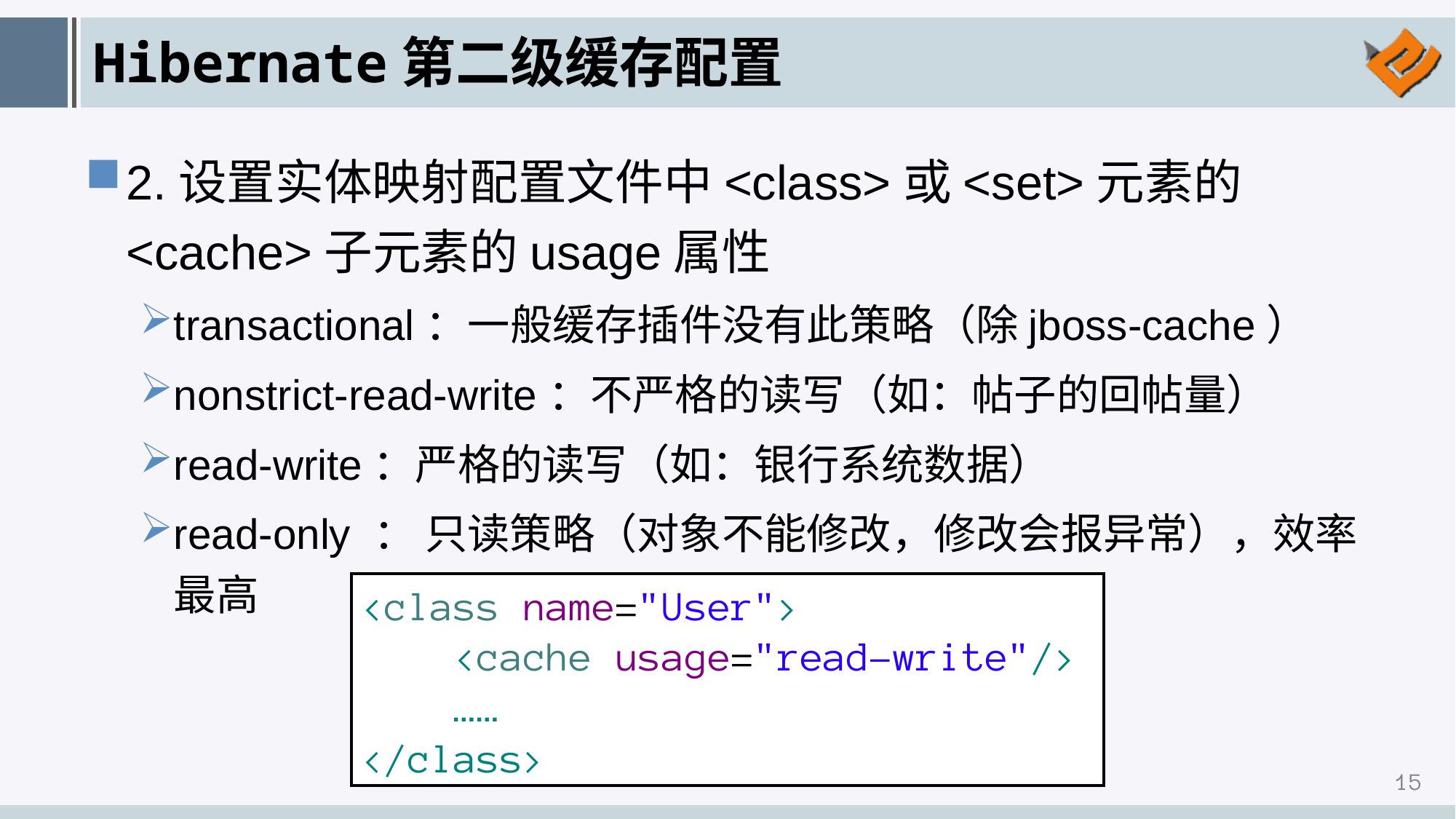

# Hibernate第二级缓存配置
2.设置实体映射配置文件中<class>或<set>元素的<cache>子元素的usage属性
transactional：一般缓存插件没有此策略（除jboss-cache）
nonstrict-read-write：不严格的读写（如：帖子的回帖量）
read-write：严格的读写（如：银行系统数据）
read-only ： 只读策略（对象不能修改，修改会报异常），效率最高

<class name="User">
    <cache usage="read-write"/>
    ……
</class>